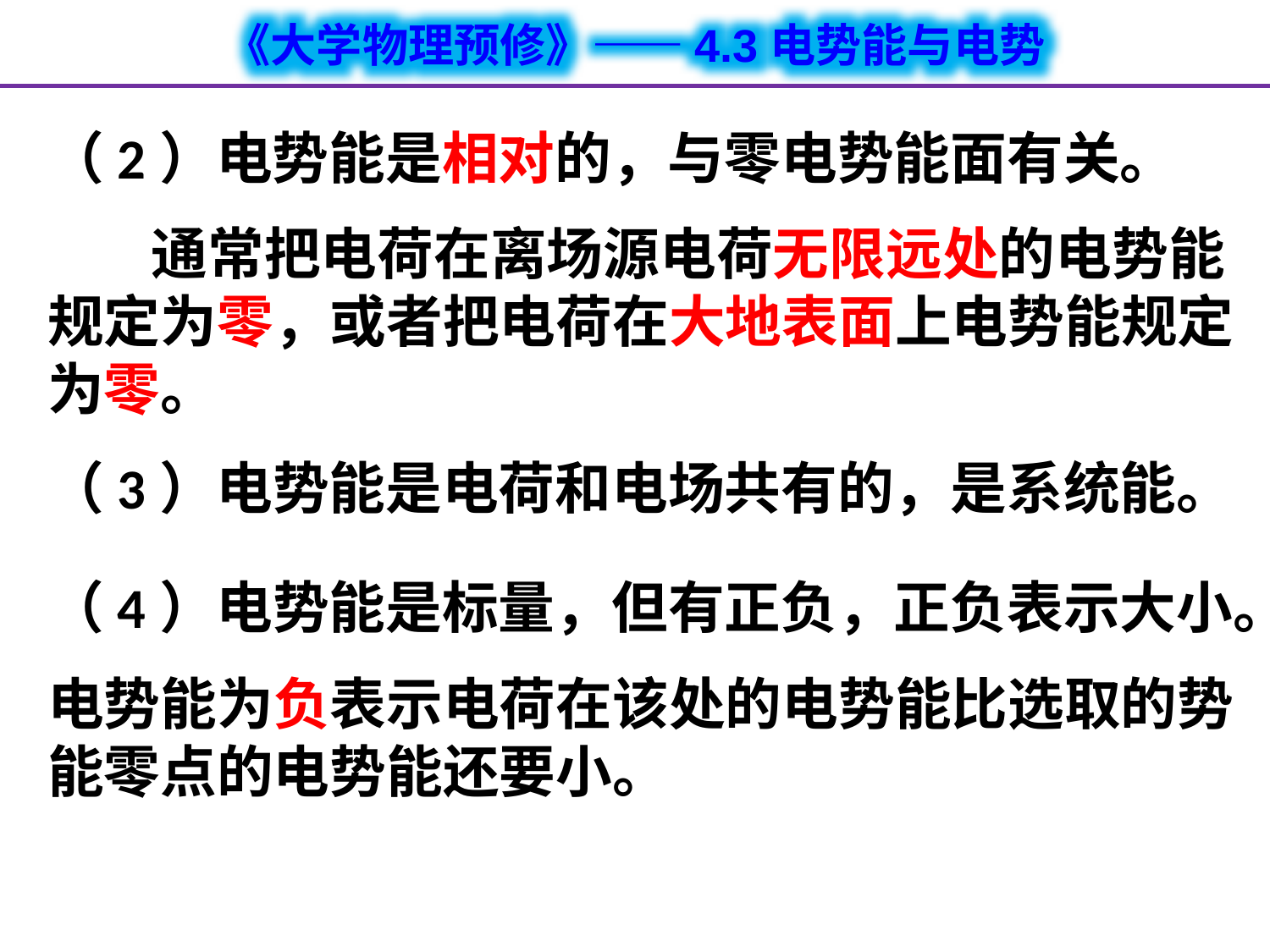

（2）电势能是相对的，与零电势能面有关。
       通常把电荷在离场源电荷无限远处的电势能规定为零，或者把电荷在大地表面上电势能规定为零。
（3）电势能是电荷和电场共有的，是系统能。
（4）电势能是标量，但有正负，正负表示大小。
电势能为负表示电荷在该处的电势能比选取的势能零点的电势能还要小。